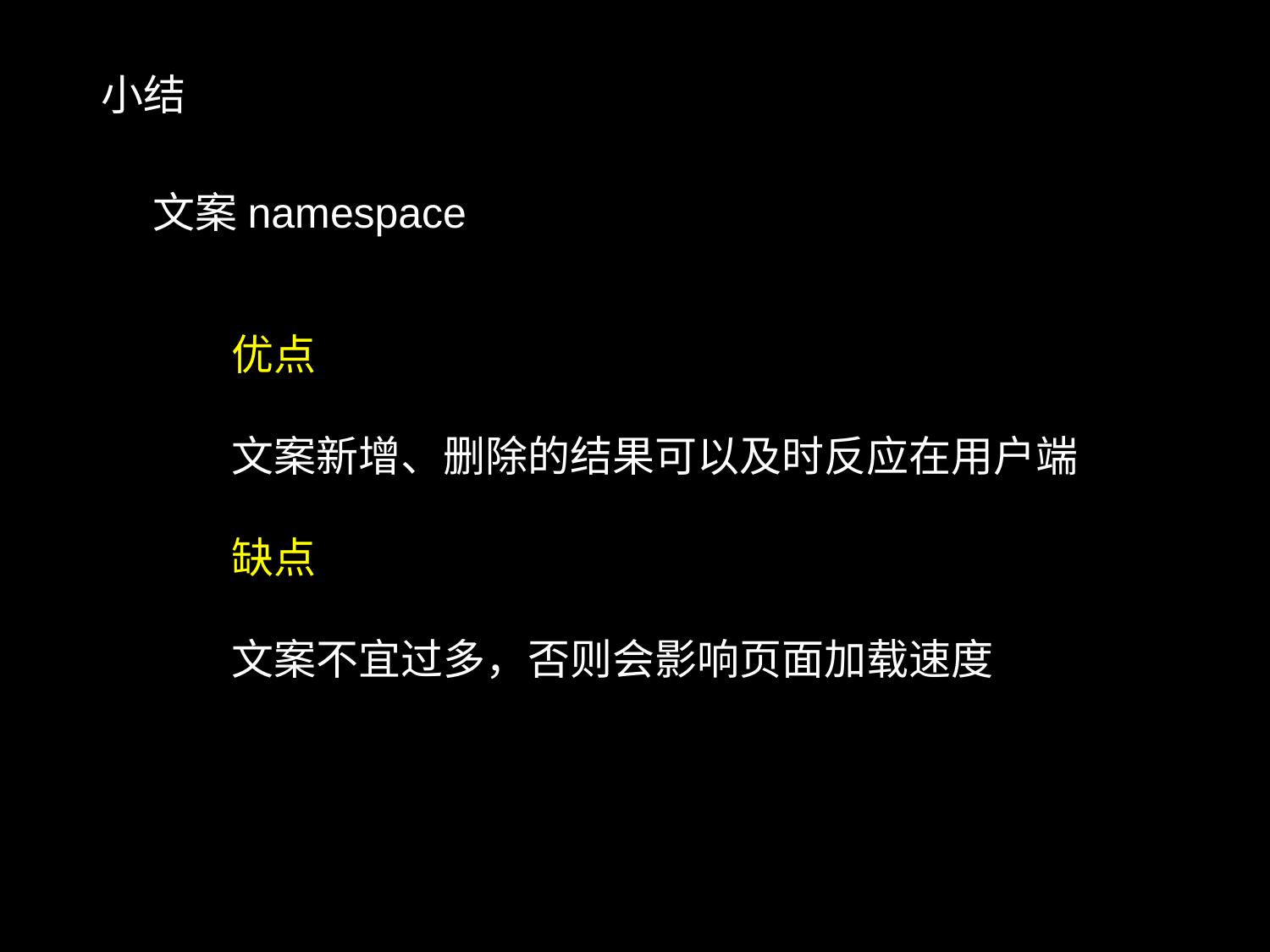

小结
文案namespace
优点

文案新增、删除的结果可以及时反应在用户端

缺点

文案不宜过多，否则会影响页面加载速度